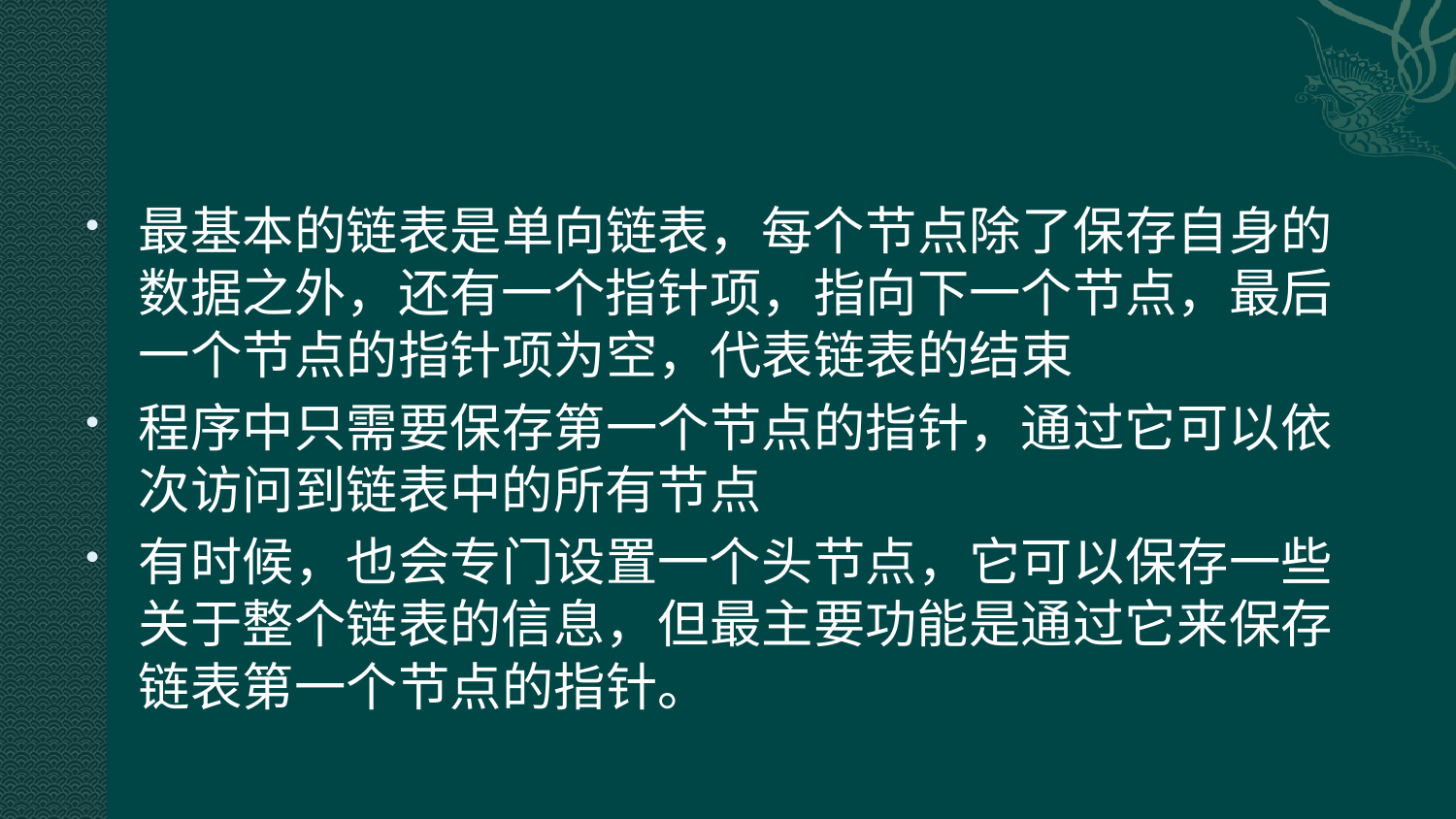

#
最基本的链表是单向链表，每个节点除了保存自身的数据之外，还有一个指针项，指向下一个节点，最后一个节点的指针项为空，代表链表的结束
程序中只需要保存第一个节点的指针，通过它可以依次访问到链表中的所有节点
有时候，也会专门设置一个头节点，它可以保存一些关于整个链表的信息，但最主要功能是通过它来保存链表第一个节点的指针。